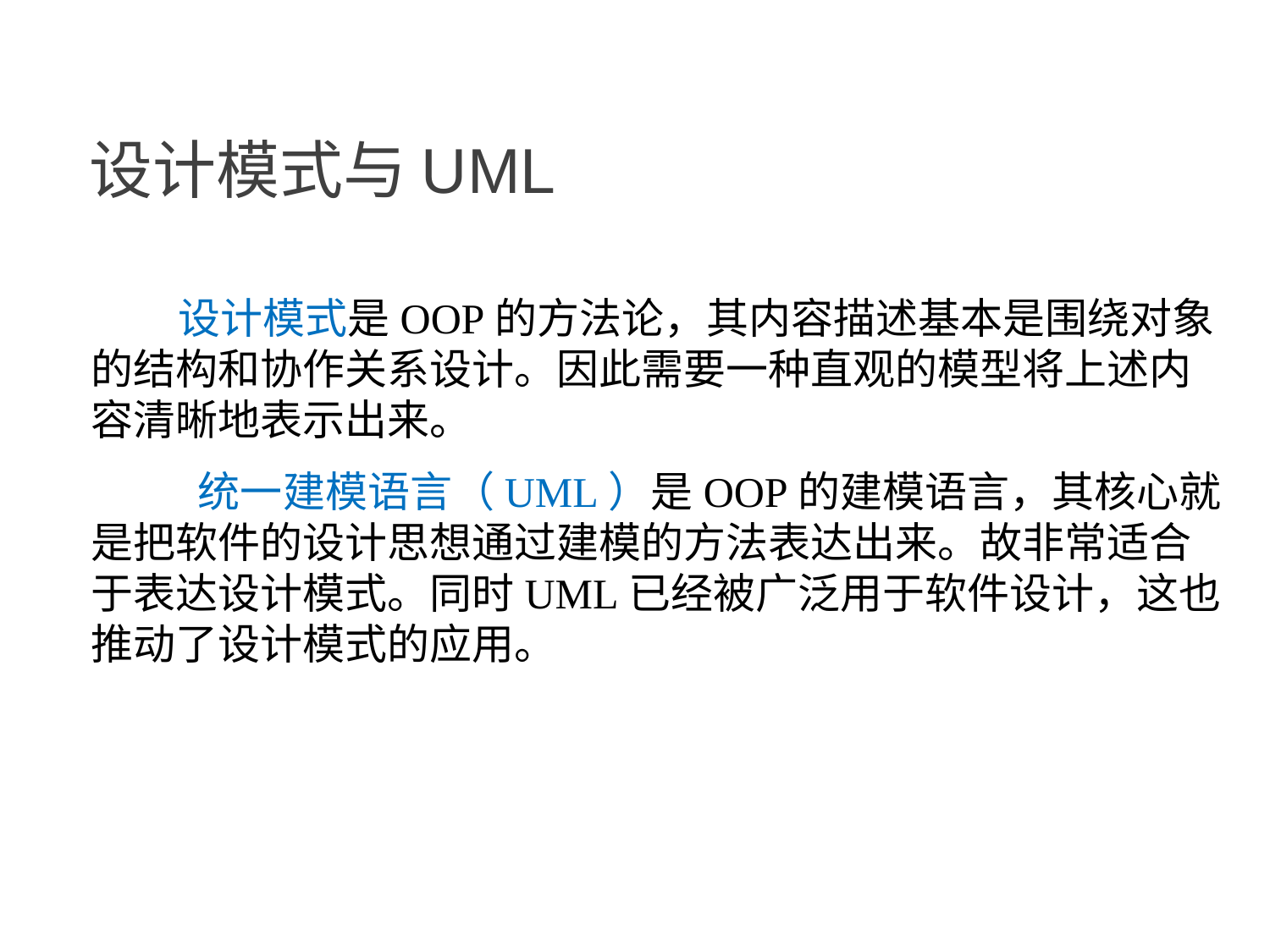

设计模式与UML
设计模式是OOP的方法论，其内容描述基本是围绕对象的结构和协作关系设计。因此需要一种直观的模型将上述内容清晰地表示出来。
 统一建模语言（UML）是OOP的建模语言，其核心就是把软件的设计思想通过建模的方法表达出来。故非常适合于表达设计模式。同时UML已经被广泛用于软件设计，这也推动了设计模式的应用。